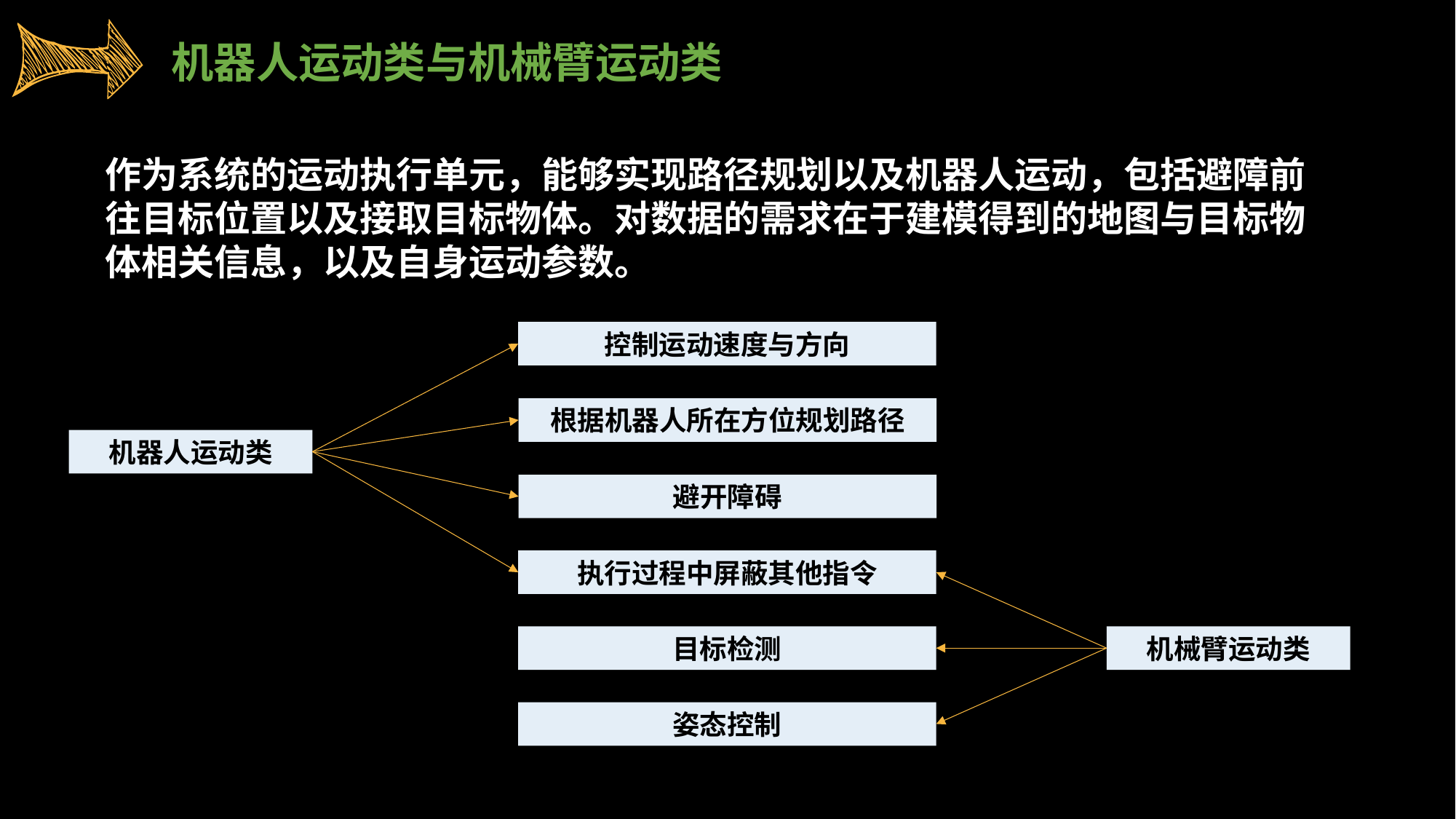

机器人运动类与机械臂运动类
作为系统的运动执行单元，能够实现路径规划以及机器人运动，包括避障前往目标位置以及接取目标物体。对数据的需求在于建模得到的地图与目标物体相关信息，以及自身运动参数。
控制运动速度与方向
根据机器人所在方位规划路径
机器人运动类
避开障碍
执行过程中屏蔽其他指令
目标检测
机械臂运动类
姿态控制